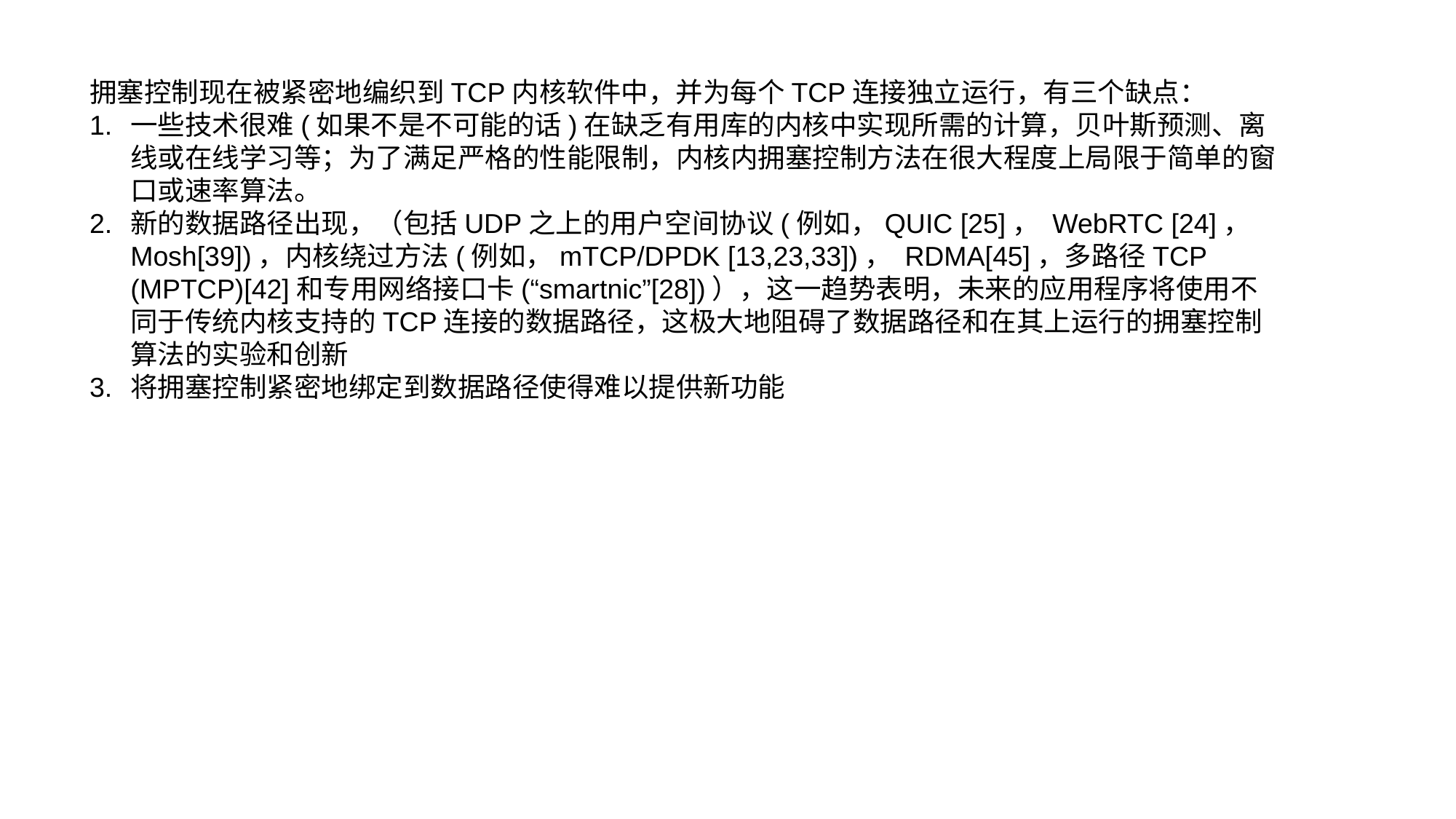

拥塞控制现在被紧密地编织到TCP内核软件中，并为每个TCP连接独立运行，有三个缺点：
一些技术很难(如果不是不可能的话)在缺乏有用库的内核中实现所需的计算，贝叶斯预测、离线或在线学习等；为了满足严格的性能限制，内核内拥塞控制方法在很大程度上局限于简单的窗口或速率算法。
新的数据路径出现，（包括UDP之上的用户空间协议(例如，QUIC [25]， WebRTC [24]， Mosh[39])，内核绕过方法(例如，mTCP/DPDK [13,23,33])， RDMA[45]，多路径TCP (MPTCP)[42]和专用网络接口卡(“smartnic”[28])），这一趋势表明，未来的应用程序将使用不同于传统内核支持的TCP连接的数据路径，这极大地阻碍了数据路径和在其上运行的拥塞控制算法的实验和创新
将拥塞控制紧密地绑定到数据路径使得难以提供新功能